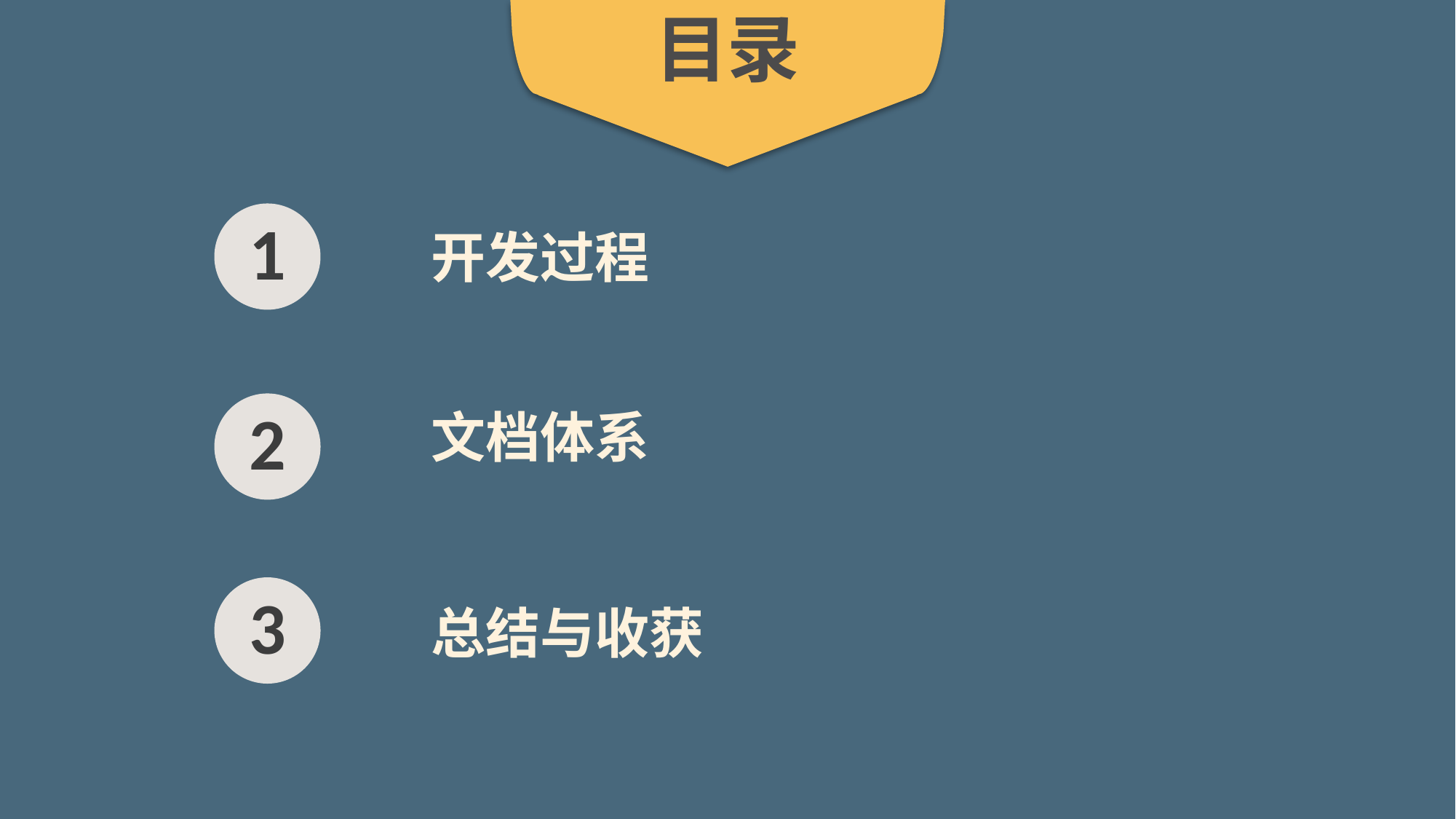

目录
1
开发过程
2
文档体系
3
总结与收获